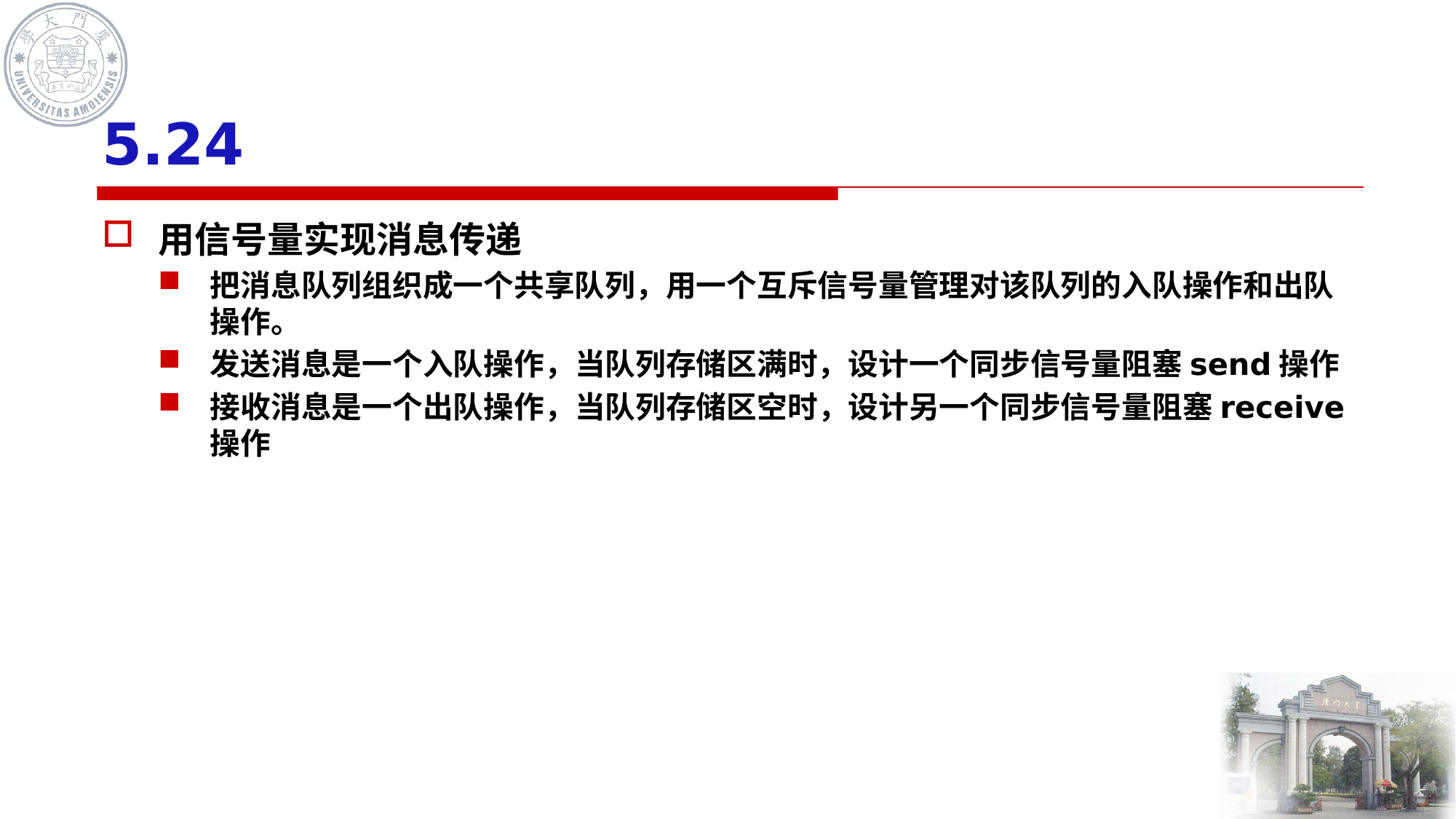

# 5.24
用信号量实现消息传递
把消息队列组织成一个共享队列，用一个互斥信号量管理对该队列的入队操作和出队操作。
发送消息是一个入队操作，当队列存储区满时，设计一个同步信号量阻塞send操作
接收消息是一个出队操作，当队列存储区空时，设计另一个同步信号量阻塞receive操作